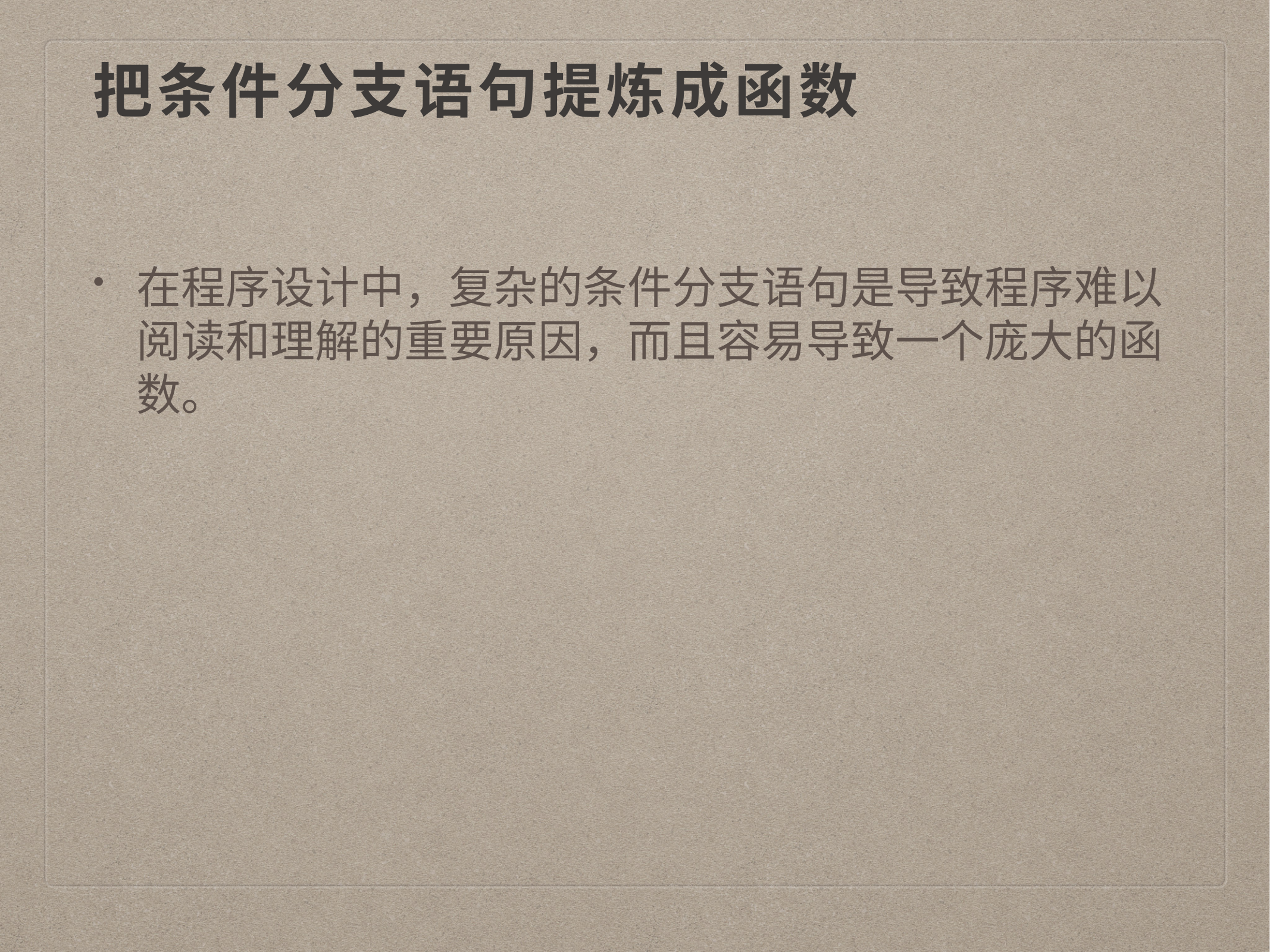

# 把条件分支语句提炼成函数
在程序设计中，复杂的条件分支语句是导致程序难以阅读和理解的重要原因，而且容易导致一个庞大的函数。